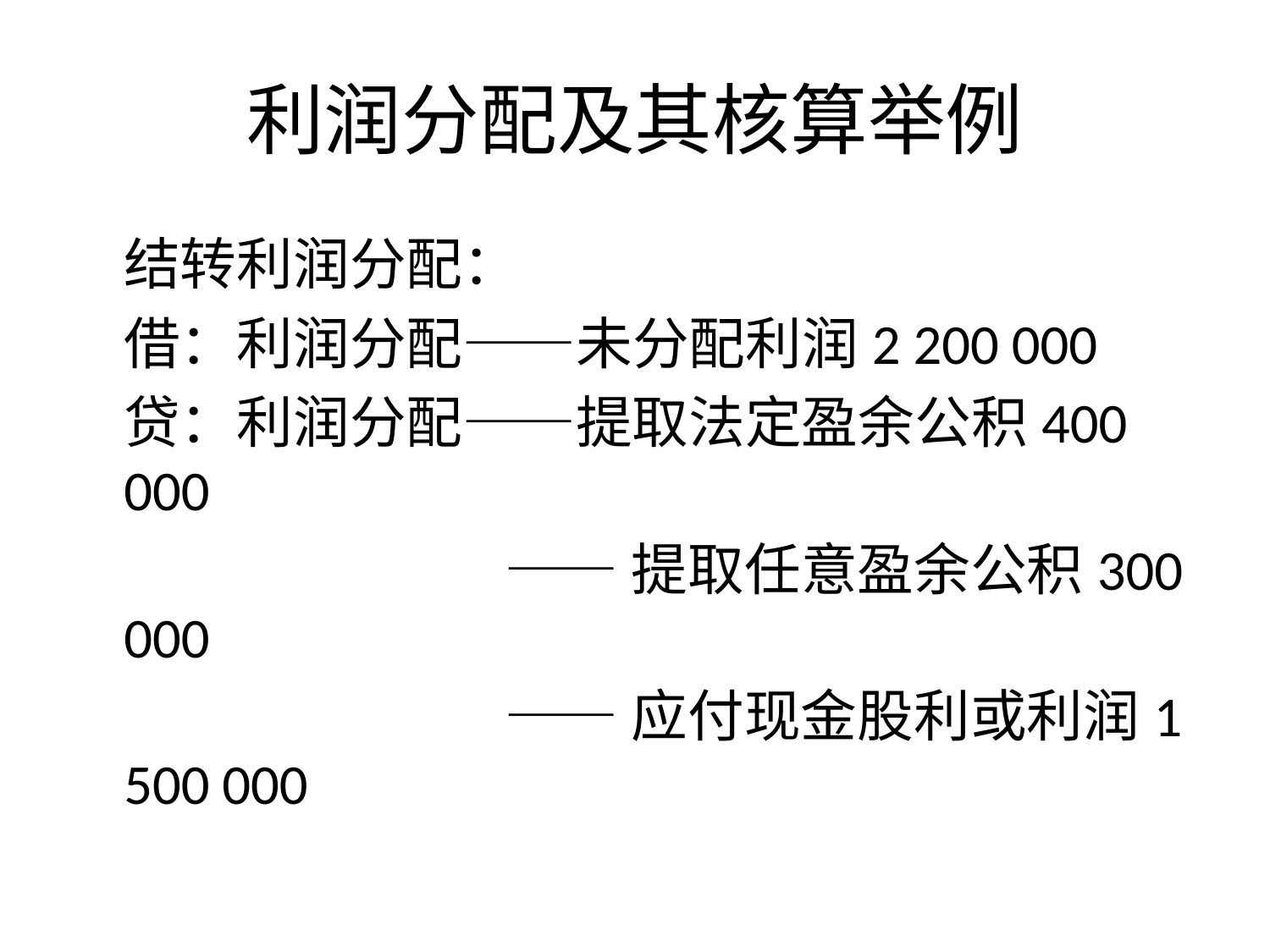

# 利润分配及其核算举例
	结转利润分配：
	借：利润分配——未分配利润2 200 000
	贷：利润分配——提取法定盈余公积400 000
				——提取任意盈余公积300 000
				——应付现金股利或利润1 500 000